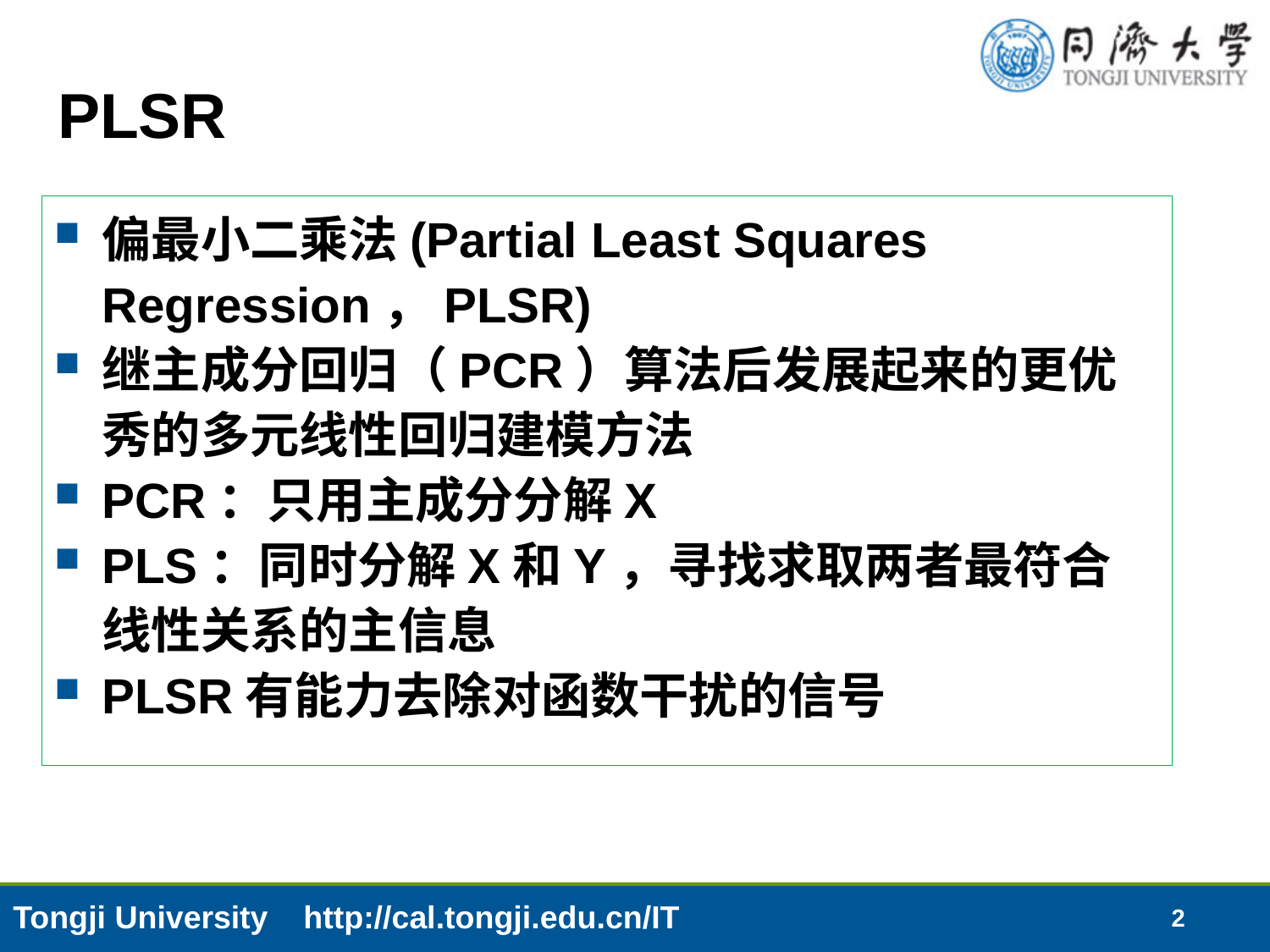

# PLSR
偏最小二乘法(Partial Least Squares Regression，PLSR)
继主成分回归（PCR）算法后发展起来的更优秀的多元线性回归建模方法
PCR：只用主成分分解X
PLS：同时分解X和Y，寻找求取两者最符合线性关系的主信息
PLSR有能力去除对函数干扰的信号